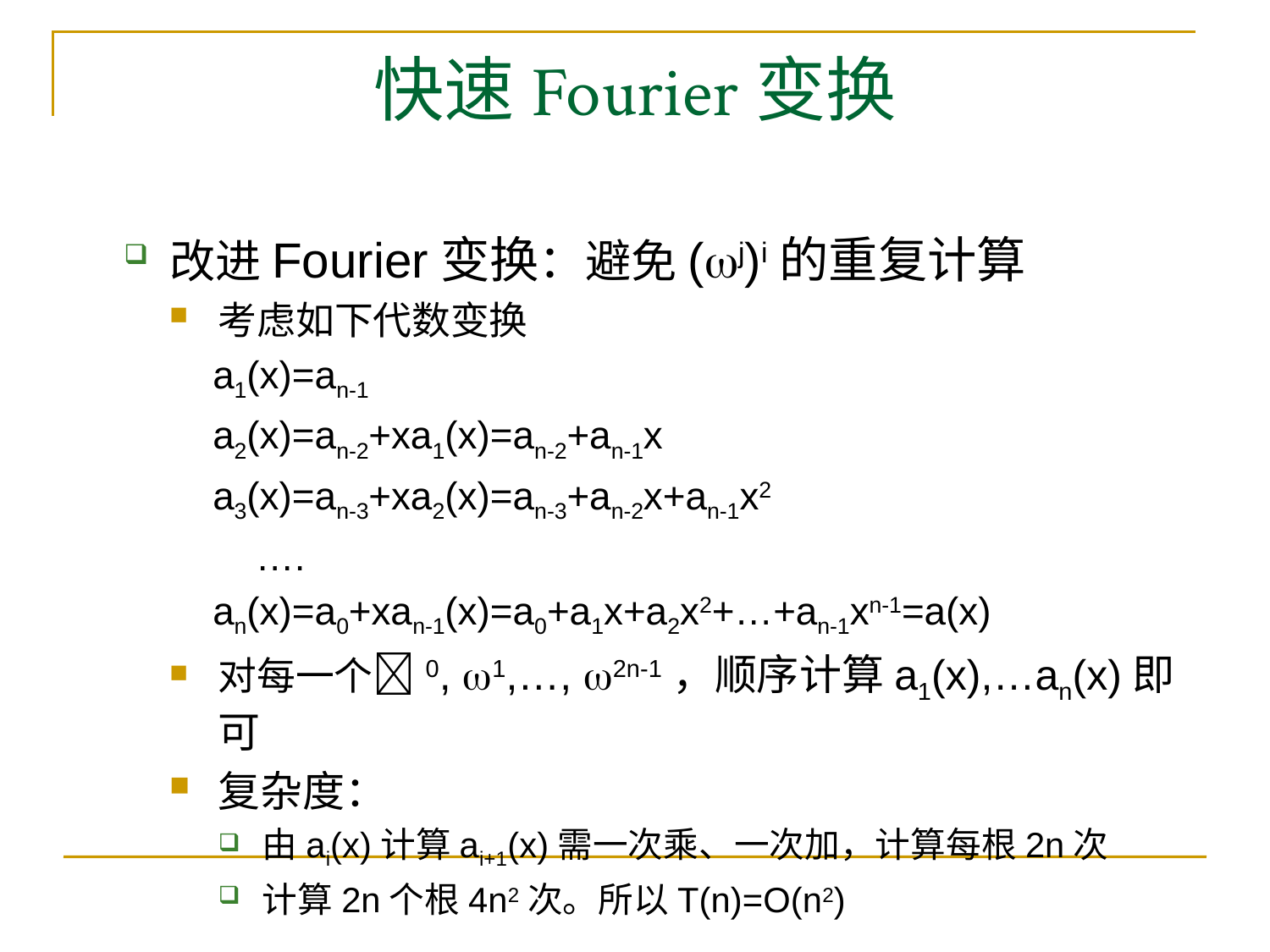

# 快速Fourier变换
改进Fourier变换：避免(ωj)i的重复计算
考虑如下代数变换
    a1(x)=an-1
    a2(x)=an-2+xa1(x)=an-2+an-1x
    a3(x)=an-3+xa2(x)=an-3+an-2x+an-1x2
        ….
    an(x)=a0+xan-1(x)=a0+a1x+a2x2+…+an-1xn-1=a(x)
对每一个ω0, ω1,…, ω2n-1，顺序计算a1(x),…an(x)即可
复杂度：
由ai(x)计算ai+1(x)需一次乘、一次加，计算每根2n次
计算2n个根4n2次。所以T(n)=O(n2)